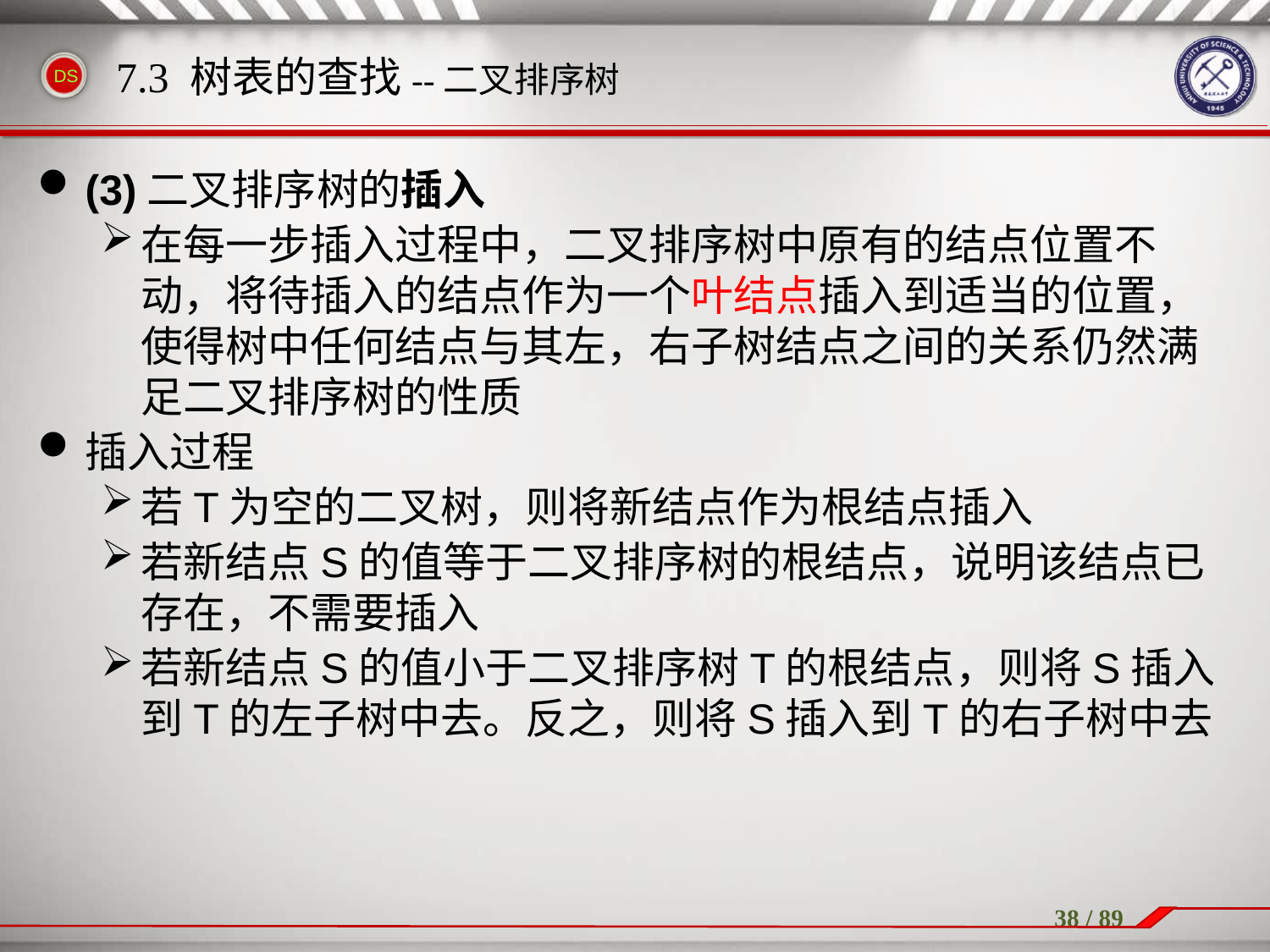

(3)二叉排序树的插入
在每一步插入过程中，二叉排序树中原有的结点位置不动，将待插入的结点作为一个叶结点插入到适当的位置，使得树中任何结点与其左，右子树结点之间的关系仍然满足二叉排序树的性质
插入过程
若T为空的二叉树，则将新结点作为根结点插入
若新结点S的值等于二叉排序树的根结点，说明该结点已存在，不需要插入
若新结点S的值小于二叉排序树T的根结点，则将S插入到T的左子树中去。反之，则将S插入到T的右子树中去
7.3 树表的查找--二叉排序树